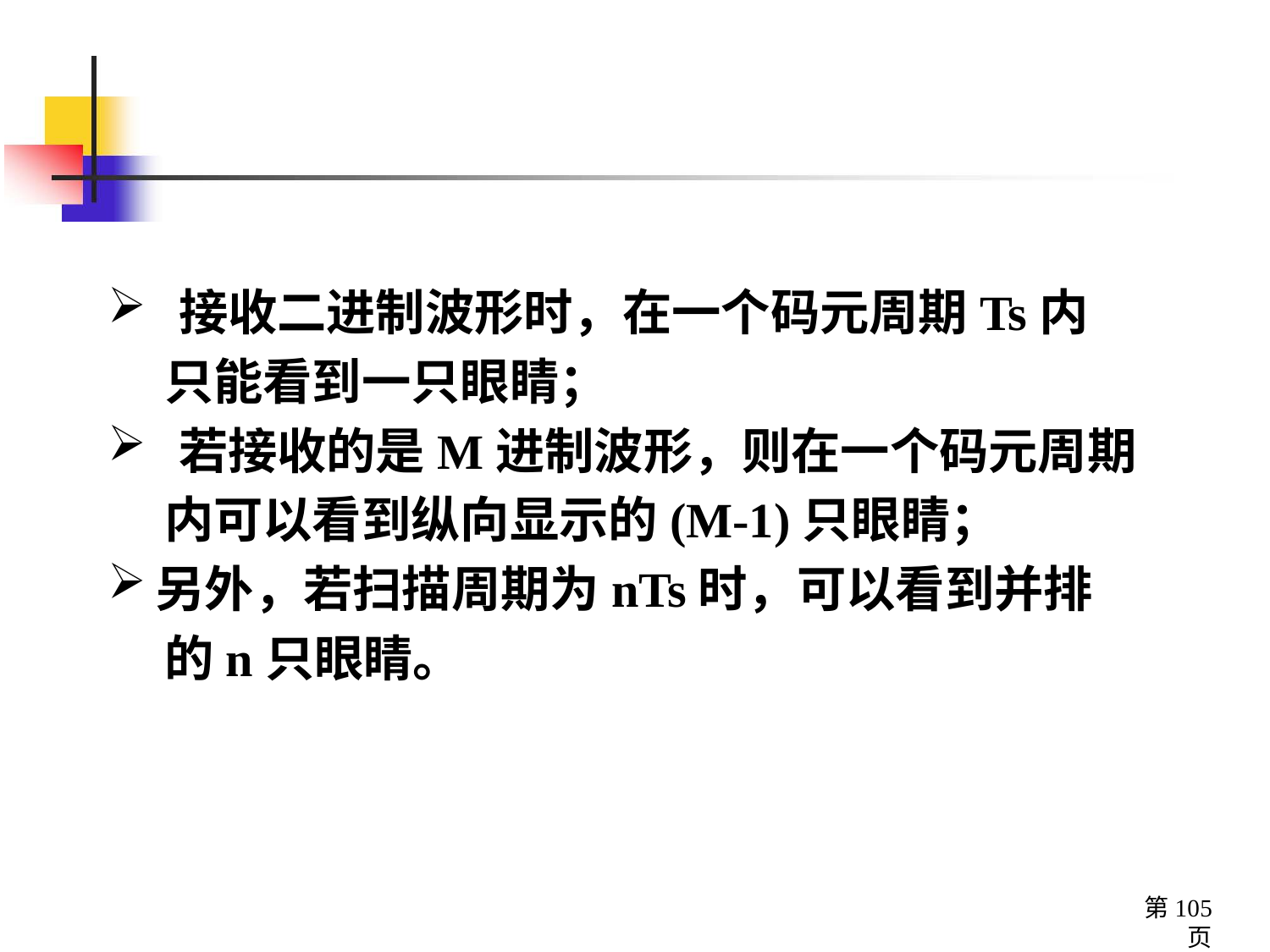

接收二进制波形时，在一个码元周期Ts内
    只能看到一只眼睛；
 若接收的是M进制波形，则在一个码元周期
    内可以看到纵向显示的(M-1)只眼睛；
另外，若扫描周期为nTs时，可以看到并排
    的n只眼睛。
第105页